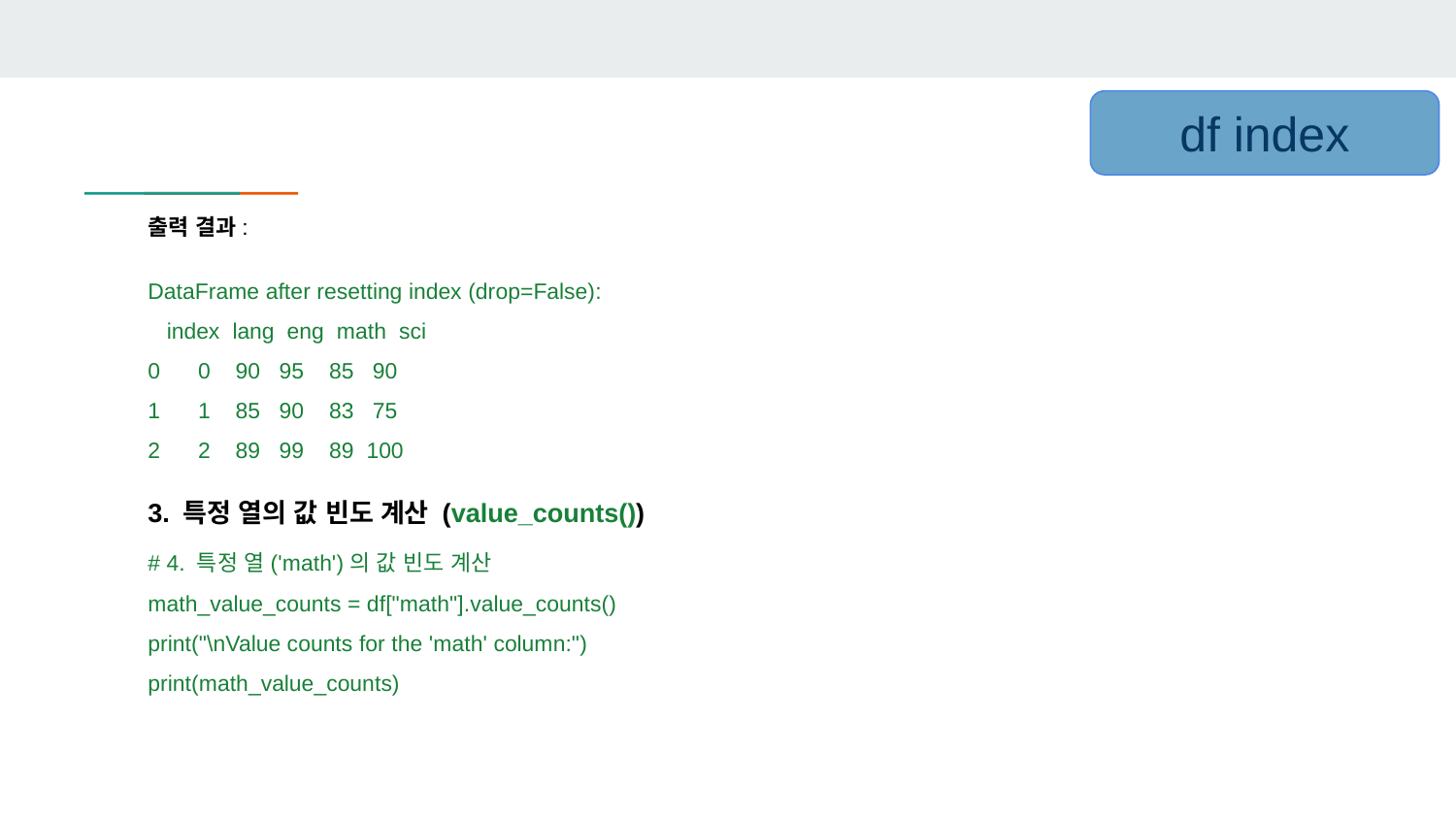

df index
출력 결과:
DataFrame after resetting index (drop=False):
   index  lang  eng  math  sci
0      0    90   95    85   90
1      1    85   90    83   75
2      2    89   99    89  100
3. 특정 열의 값 빈도 계산 (value_counts())
# 4. 특정 열('math')의 값 빈도 계산
math_value_counts = df["math"].value_counts()
print("\nValue counts for the 'math' column:")
print(math_value_counts)